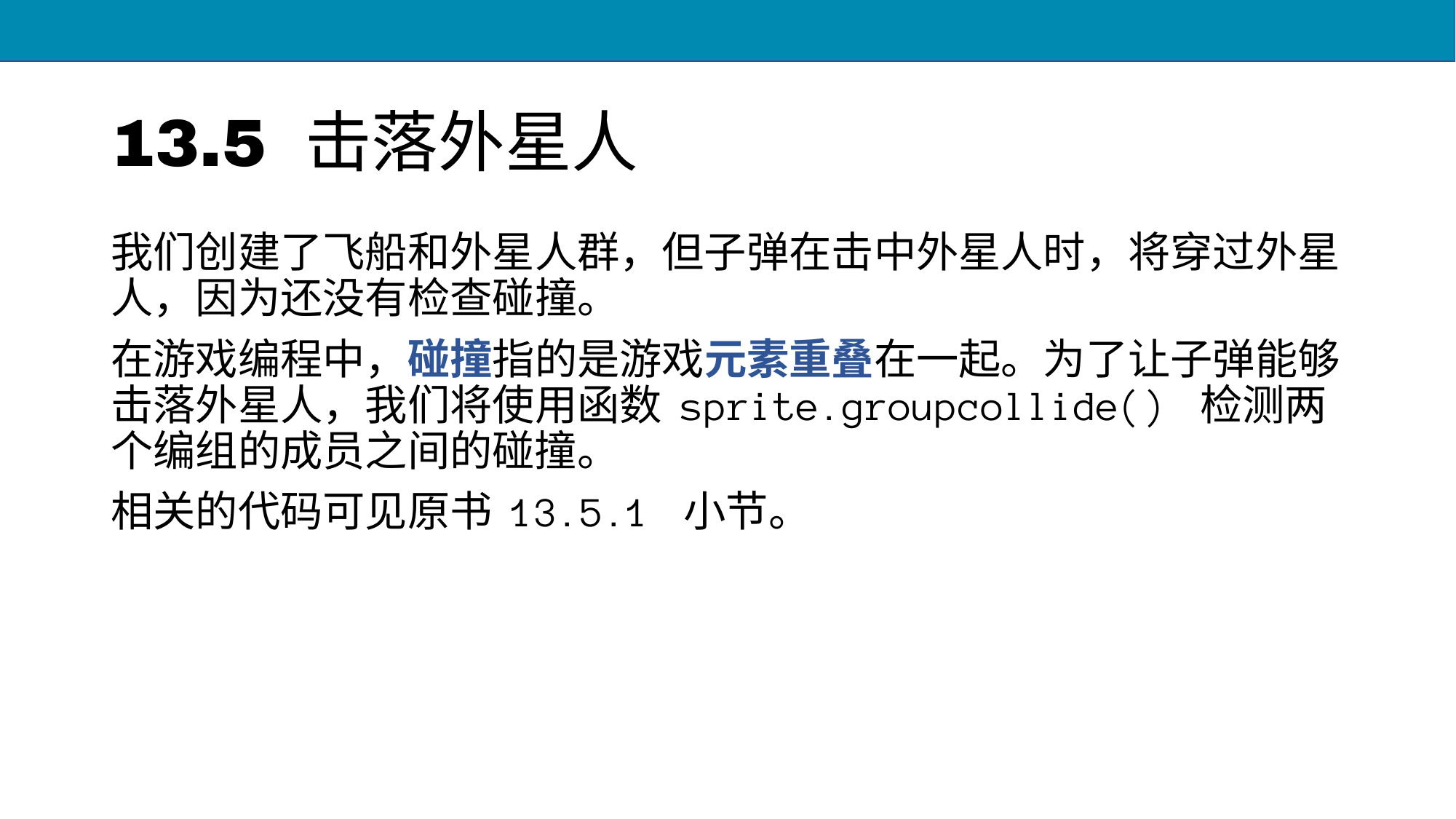

# 13.5 击落外星人
我们创建了飞船和外星人群，但子弹在击中外星人时，将穿过外星人，因为还没有检查碰撞。
在游戏编程中，碰撞指的是游戏元素重叠在一起。为了让子弹能够击落外星人，我们将使用函数 sprite.groupcollide() 检测两个编组的成员之间的碰撞。
相关的代码可见原书 13.5.1 小节。